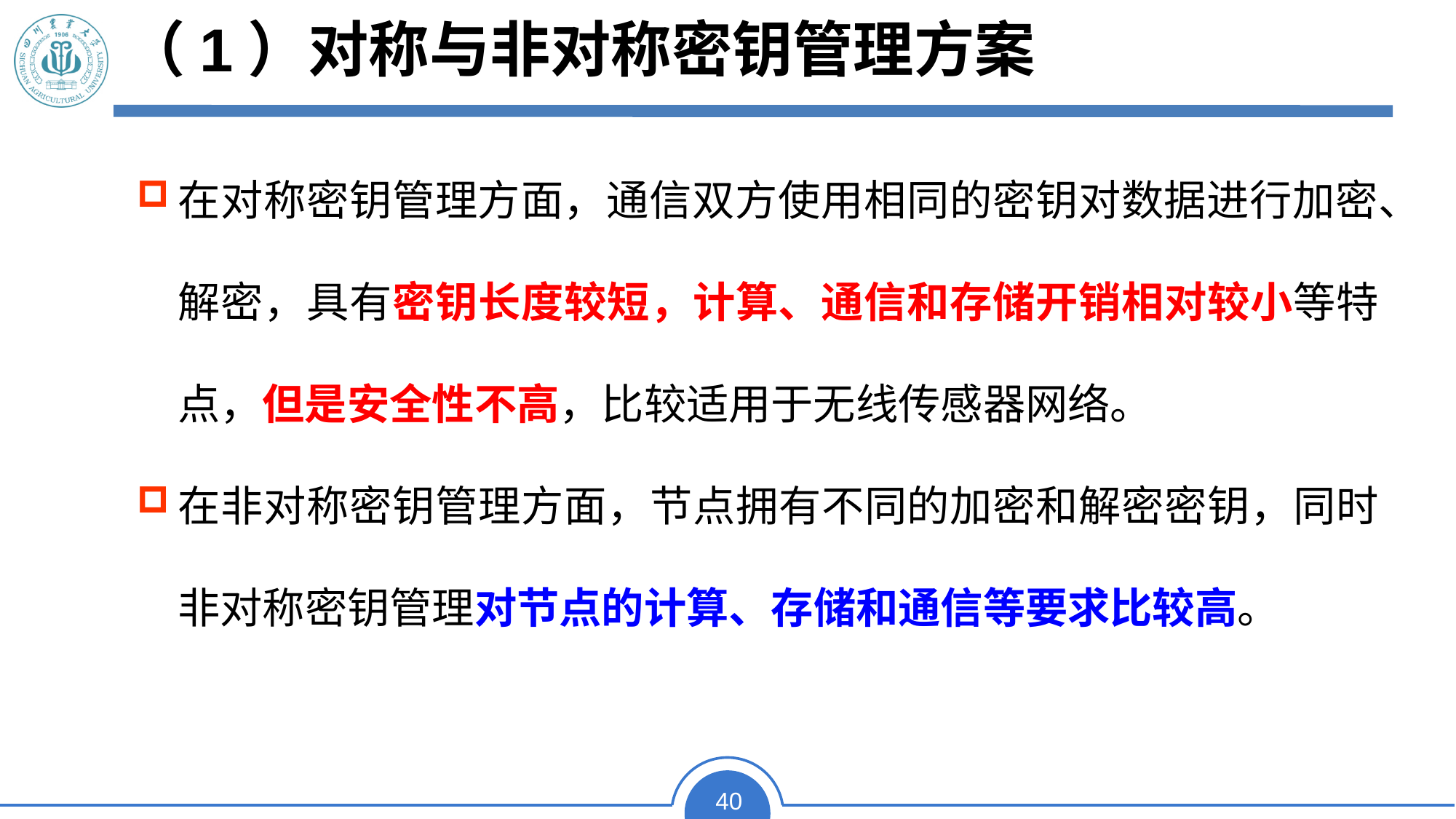

# （1）对称与非对称密钥管理方案
在对称密钥管理方面，通信双方使用相同的密钥对数据进行加密、解密，具有密钥长度较短，计算、通信和存储开销相对较小等特点，但是安全性不高，比较适用于无线传感器网络。
在非对称密钥管理方面，节点拥有不同的加密和解密密钥，同时非对称密钥管理对节点的计算、存储和通信等要求比较高。